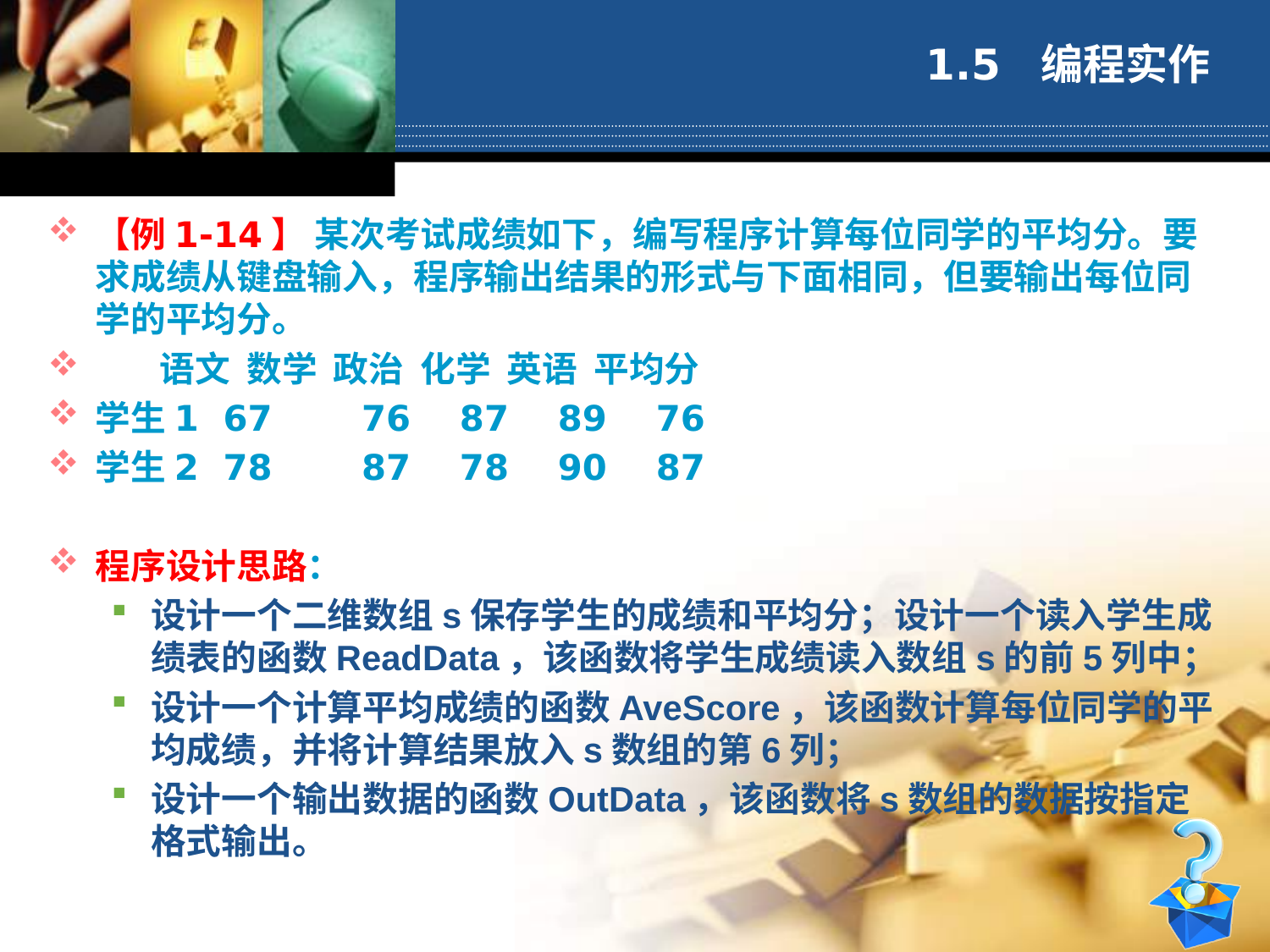

1.5  编程实作
【例1-14】 某次考试成绩如下，编写程序计算每位同学的平均分。要求成绩从键盘输入，程序输出结果的形式与下面相同，但要输出每位同学的平均分。
       语文  数学  政治  化学  英语  平均分
学生1  67  	 76    87    89    76
学生2  78  	 87    78    90    87

程序设计思路：
设计一个二维数组s保存学生的成绩和平均分；设计一个读入学生成绩表的函数ReadData，该函数将学生成绩读入数组s的前5列中；
设计一个计算平均成绩的函数AveScore，该函数计算每位同学的平均成绩，并将计算结果放入s数组的第6列；
设计一个输出数据的函数OutData，该函数将s数组的数据按指定格式输出。